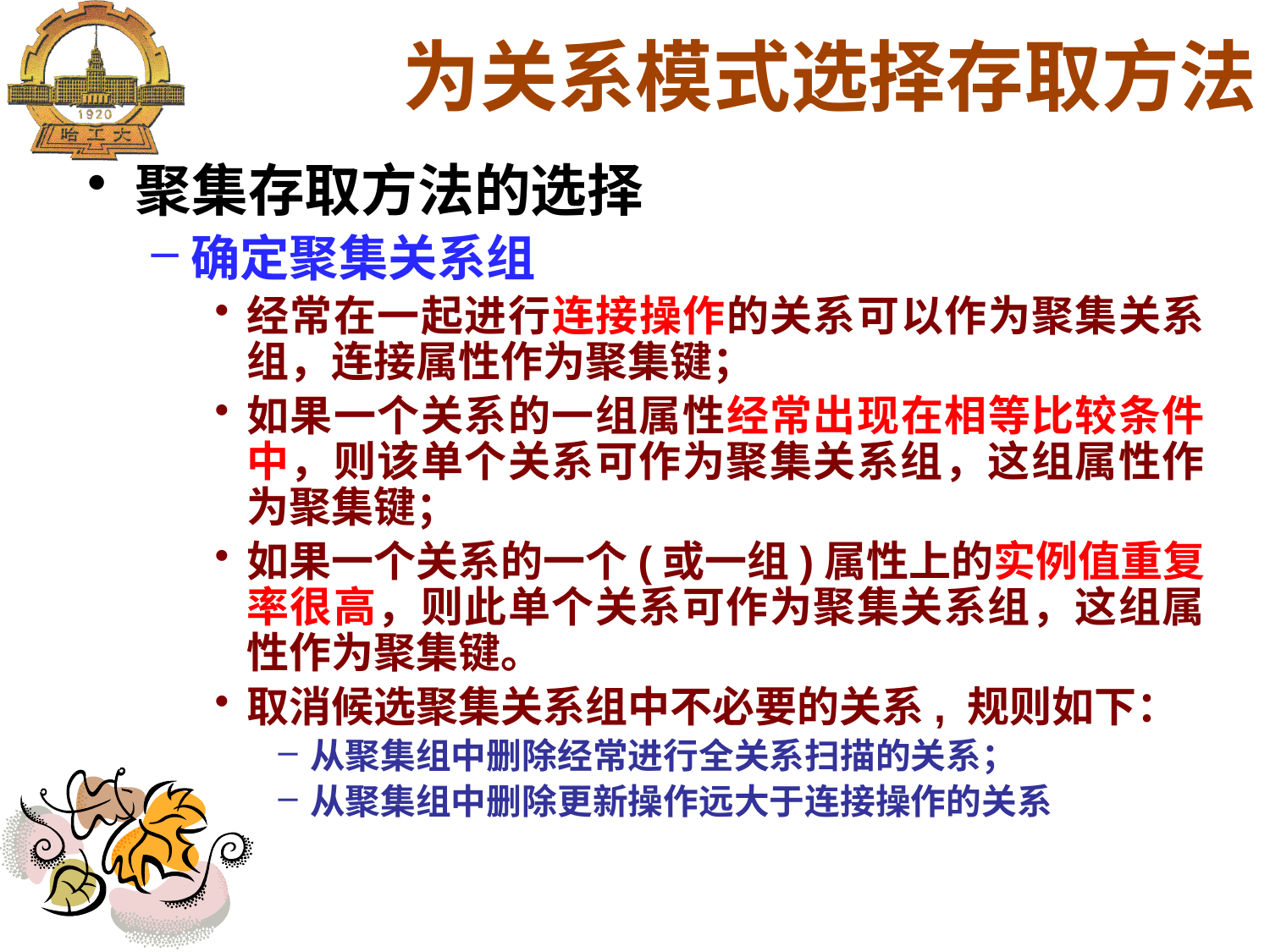

# 为关系模式选择存取方法
聚集存取方法的选择
确定聚集关系组
经常在一起进行连接操作的关系可以作为聚集关系组，连接属性作为聚集键；
如果一个关系的一组属性经常出现在相等比较条件中，则该单个关系可作为聚集关系组，这组属性作为聚集键；
如果一个关系的一个(或一组)属性上的实例值重复率很高，则此单个关系可作为聚集关系组，这组属性作为聚集键。
取消候选聚集关系组中不必要的关系, 规则如下：
从聚集组中删除经常进行全关系扫描的关系；
从聚集组中删除更新操作远大于连接操作的关系